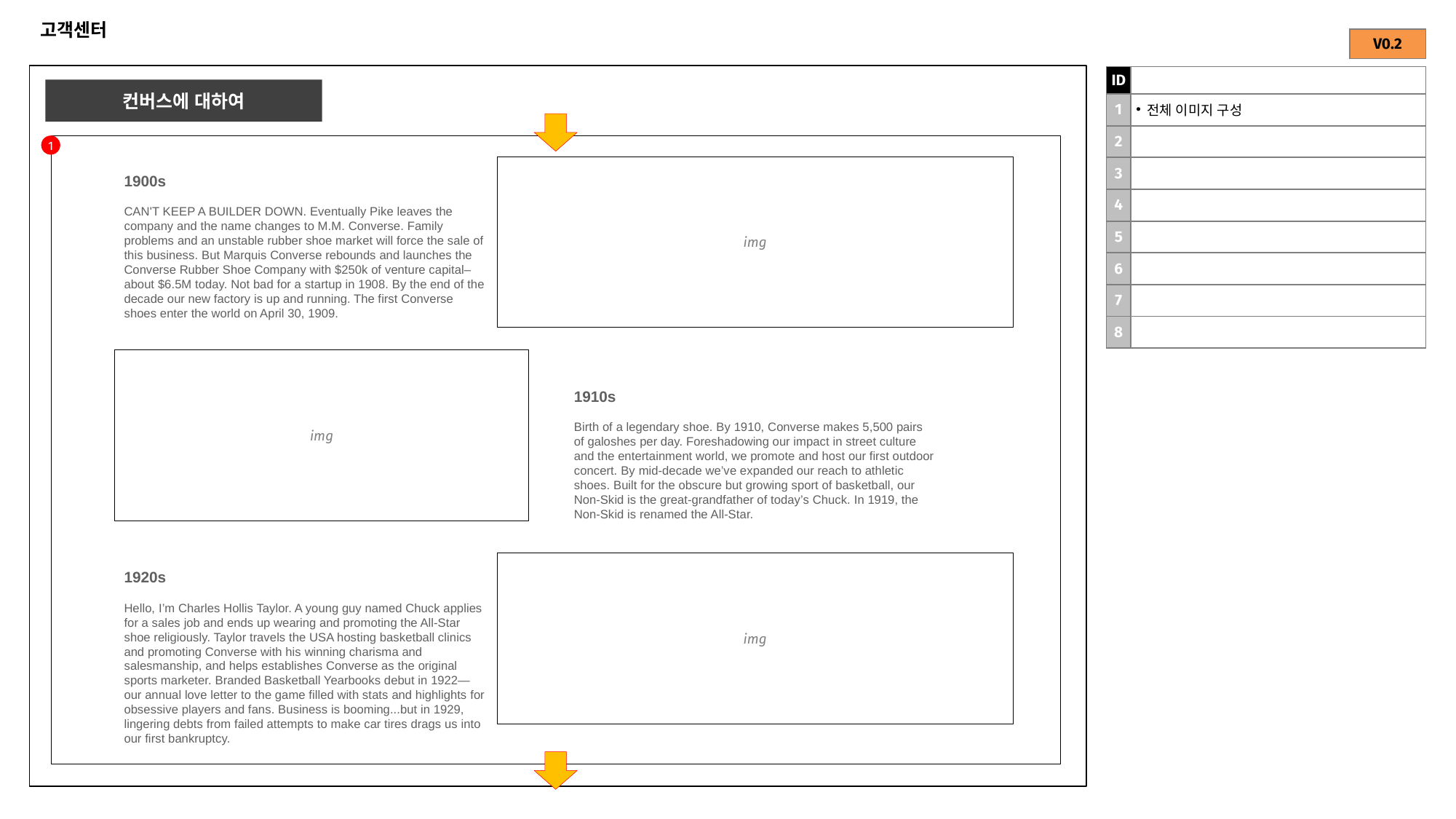

# 고객센터
| V0.2 |
| --- |

| ID |  |
| --- | --- |
| 1 | 전체 이미지 구성 |
| 2 |  |
| 3 |  |
| 4 |  |
| 5 |  |
| 6 |  |
| 7 |  |
| 8 |  |
컨버스에 대하여

1

img
1900s

CAN'T KEEP A BUILDER DOWN. Eventually Pike leaves the company and the name changes to M.M. Converse. Family problems and an unstable rubber shoe market will force the sale of this business. But Marquis Converse rebounds and launches the Converse Rubber Shoe Company with $250k of venture capital–about $6.5M today. Not bad for a startup in 1908. By the end of the decade our new factory is up and running. The first Converse shoes enter the world on April 30, 1909.
img
1910s

Birth of a legendary shoe. By 1910, Converse makes 5,500 pairs of galoshes per day. Foreshadowing our impact in street culture and the entertainment world, we promote and host our first outdoor concert. By mid-decade we’ve expanded our reach to athletic shoes. Built for the obscure but growing sport of basketball, our Non-Skid is the great-grandfather of today’s Chuck. In 1919, the Non-Skid is renamed the All-Star.
img
1920s

Hello, I’m Charles Hollis Taylor. A young guy named Chuck applies for a sales job and ends up wearing and promoting the All-Star shoe religiously. Taylor travels the USA hosting basketball clinics and promoting Converse with his winning charisma and salesmanship, and helps establishes Converse as the original sports marketer. Branded Basketball Yearbooks debut in 1922—our annual love letter to the game filled with stats and highlights for obsessive players and fans. Business is booming...but in 1929, lingering debts from failed attempts to make car tires drags us into our first bankruptcy.